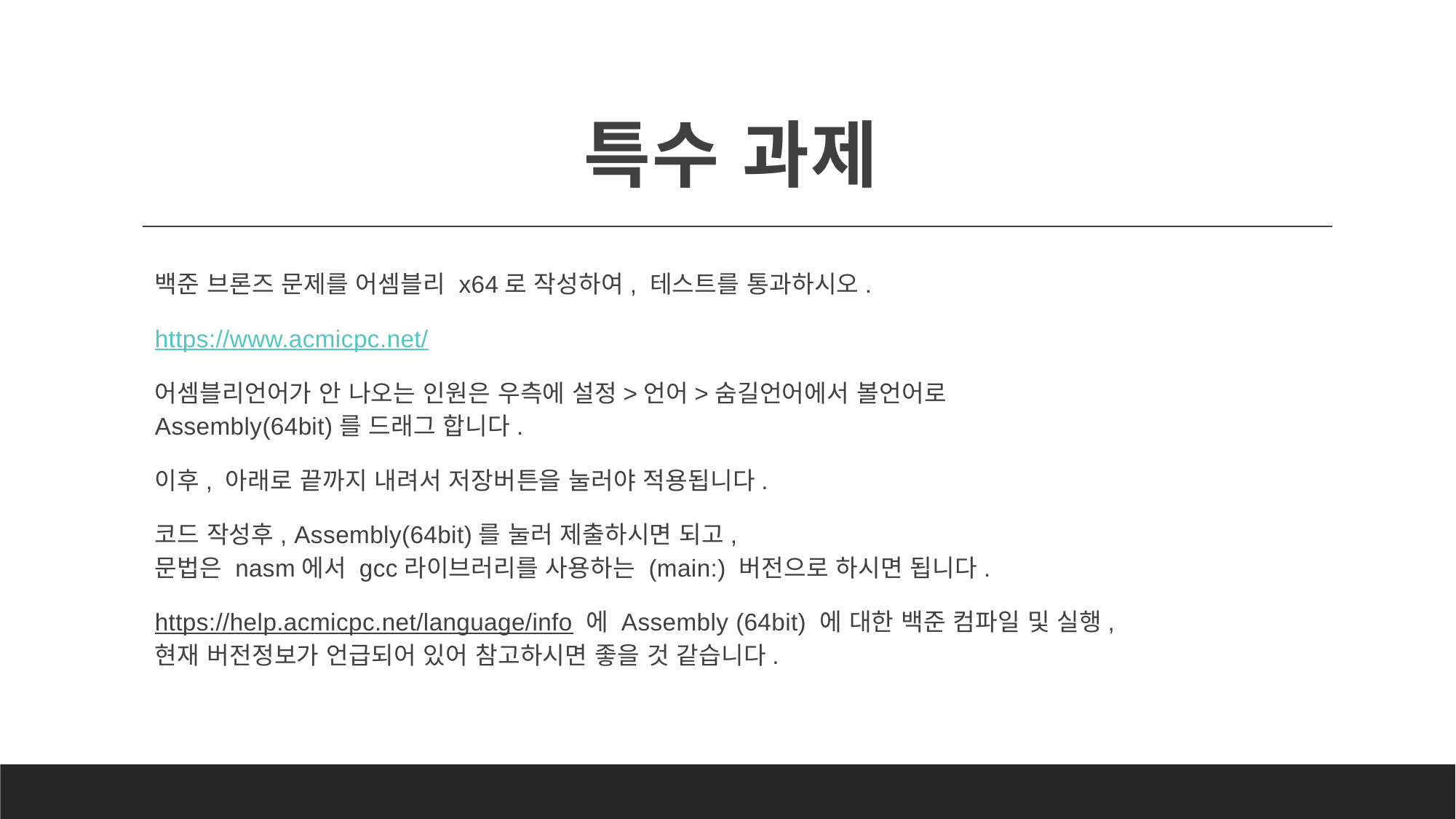

# 특수 과제
백준 브론즈 문제를 어셈블리 x64로 작성하여, 테스트를 통과하시오.
https://www.acmicpc.net/
어셈블리언어가 안 나오는 인원은 우측에 설정>언어>숨길언어에서 볼언어로
Assembly(64bit)를 드래그 합니다.
이후, 아래로 끝까지 내려서 저장버튼을 눌러야 적용됩니다.
코드 작성후, Assembly(64bit)를 눌러 제출하시면 되고,
문법은 nasm에서 gcc라이브러리를 사용하는 (main:) 버전으로 하시면 됩니다.
https://help.acmicpc.net/language/info 에 Assembly (64bit) 에 대한 백준 컴파일 및 실행,
현재 버전정보가 언급되어 있어 참고하시면 좋을 것 같습니다.